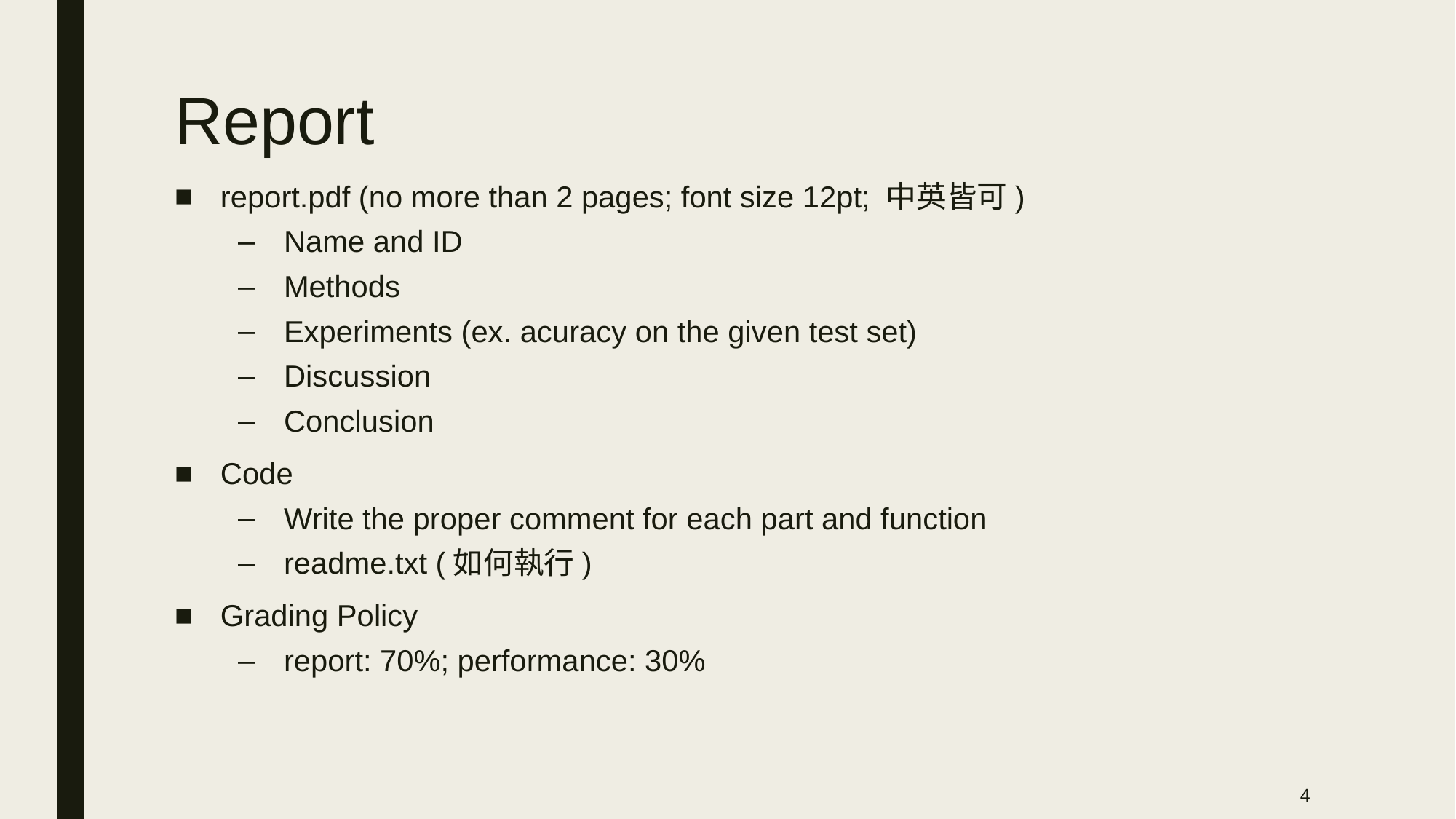

# Report
report.pdf (no more than 2 pages; font size 12pt; 中英皆可)
Name and ID
Methods
Experiments (ex. acuracy on the given test set)
Discussion
Conclusion
Code
Write the proper comment for each part and function
readme.txt (如何執行)
Grading Policy
report: 70%; performance: 30%
4